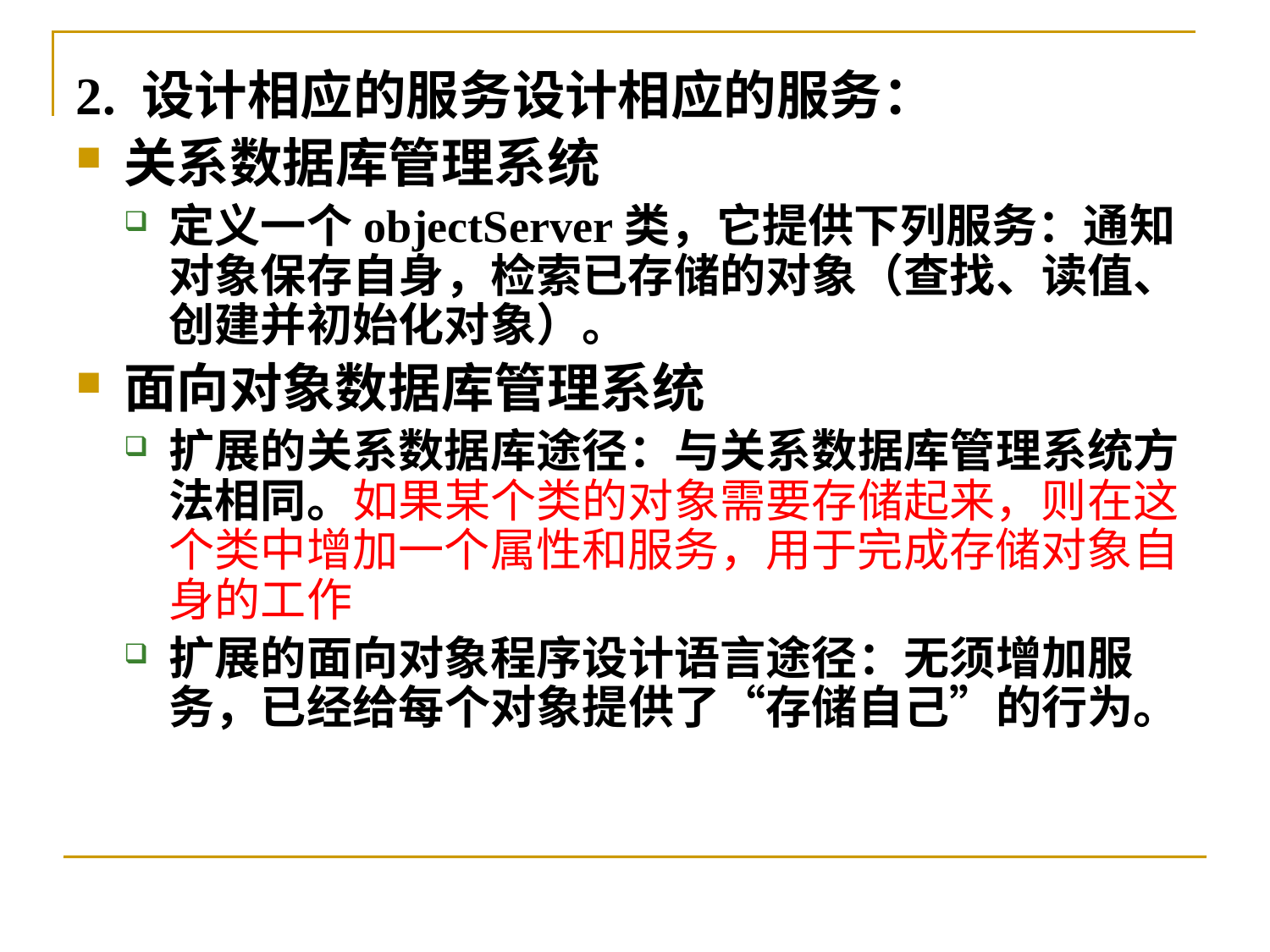

2. 设计相应的服务设计相应的服务：
关系数据库管理系统
定义一个objectServer类，它提供下列服务：通知对象保存自身，检索已存储的对象（查找、读值、创建并初始化对象）。
面向对象数据库管理系统
扩展的关系数据库途径：与关系数据库管理系统方法相同。如果某个类的对象需要存储起来，则在这个类中增加一个属性和服务，用于完成存储对象自身的工作
扩展的面向对象程序设计语言途径：无须增加服务，已经给每个对象提供了“存储自己”的行为。